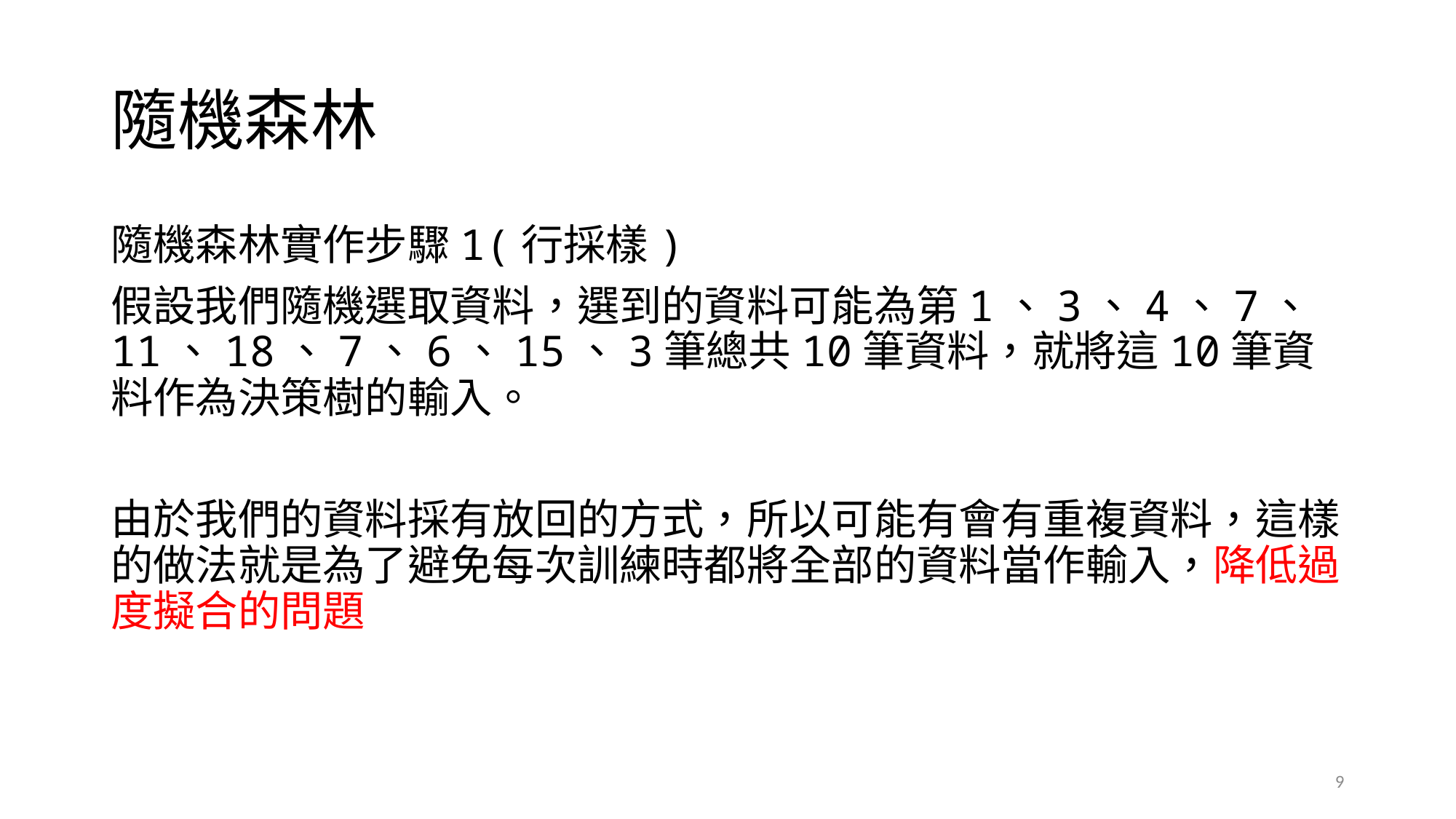

# 隨機森林
隨機森林實作步驟1(行採樣)
假設我們隨機選取資料，選到的資料可能為第1、3、4、7、11、18、7、6、15、3筆總共10筆資料，就將這10筆資料作為決策樹的輸入。

由於我們的資料採有放回的方式，所以可能有會有重複資料，這樣的做法就是為了避免每次訓練時都將全部的資料當作輸入，降低過度擬合的問題
9